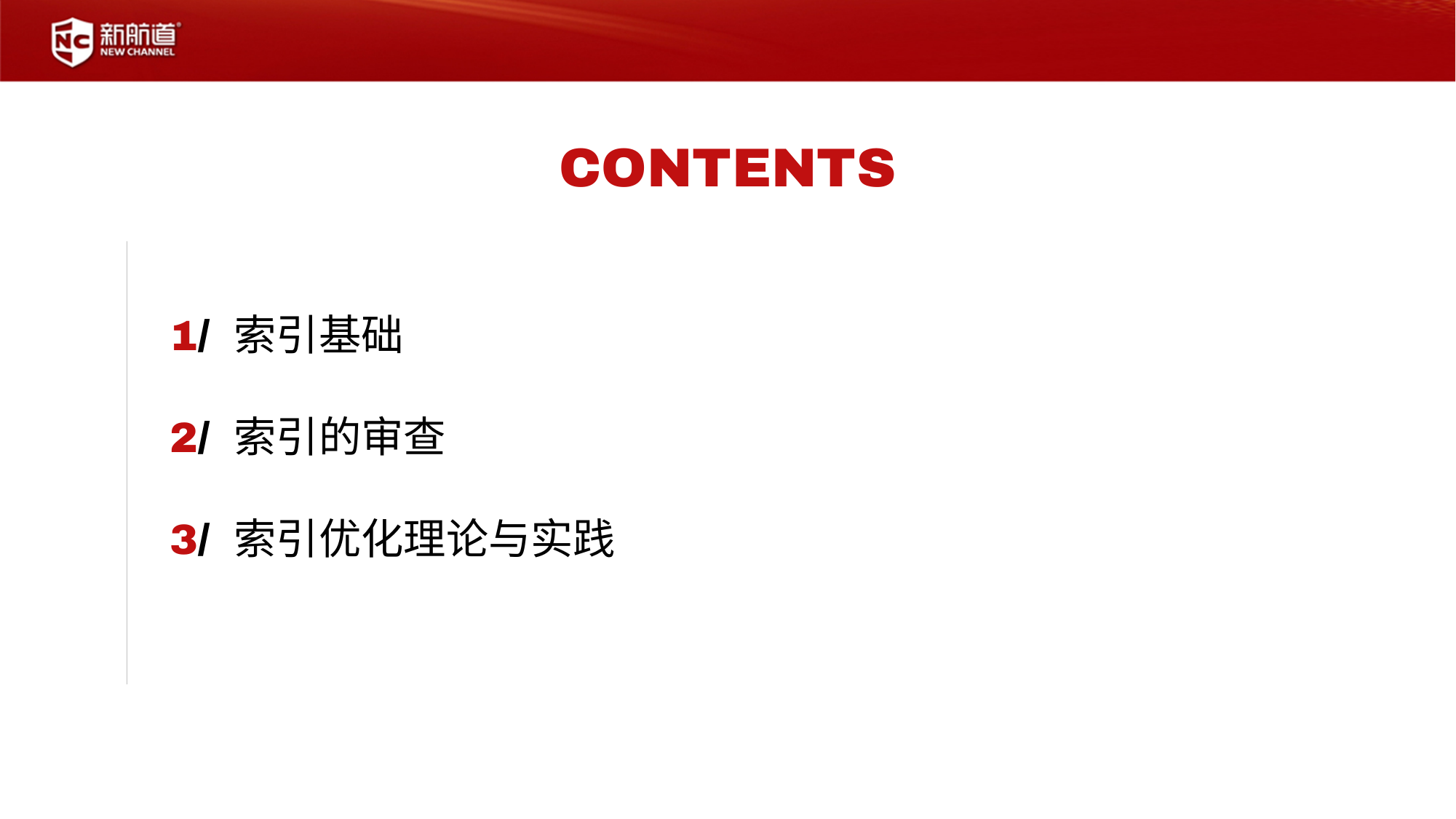

CONTENTS
1/ 索引基础

2/ 索引的审查

3/ 索引优化理论与实践